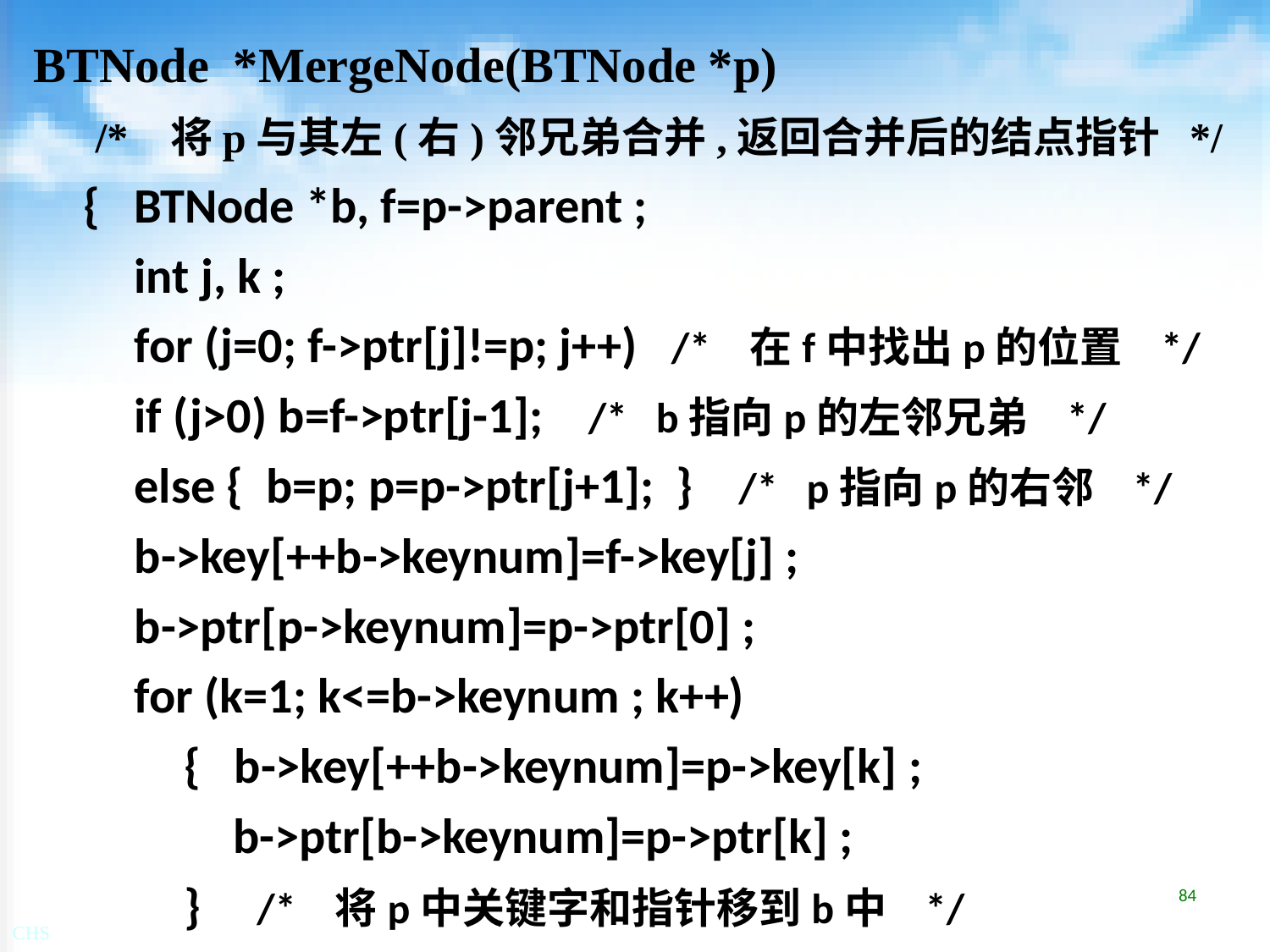

BTNode  *MergeNode(BTNode *p)
     /*   将p与其左(右)邻兄弟合并,返回合并后的结点指针  */
{   BTNode *b, f=p->parent ;
int j, k ;
for (j=0; f->ptr[j]!=p; j++)   /*   在f中找出p的位置   */
if (j>0) b=f->ptr[j-1];    /*   b指向p的左邻兄弟   */
else {  b=p; p=p->ptr[j+1];  }    /*   p指向p的右邻   */
b->key[++b->keynum]=f->key[j] ;
b->ptr[p->keynum]=p->ptr[0] ;
for (k=1; k<=b->keynum ; k++)
{   b->key[++b->keynum]=p->key[k] ;
b->ptr[b->keynum]=p->ptr[k] ;
}     /*   将p中关键字和指针移到b中   */
84